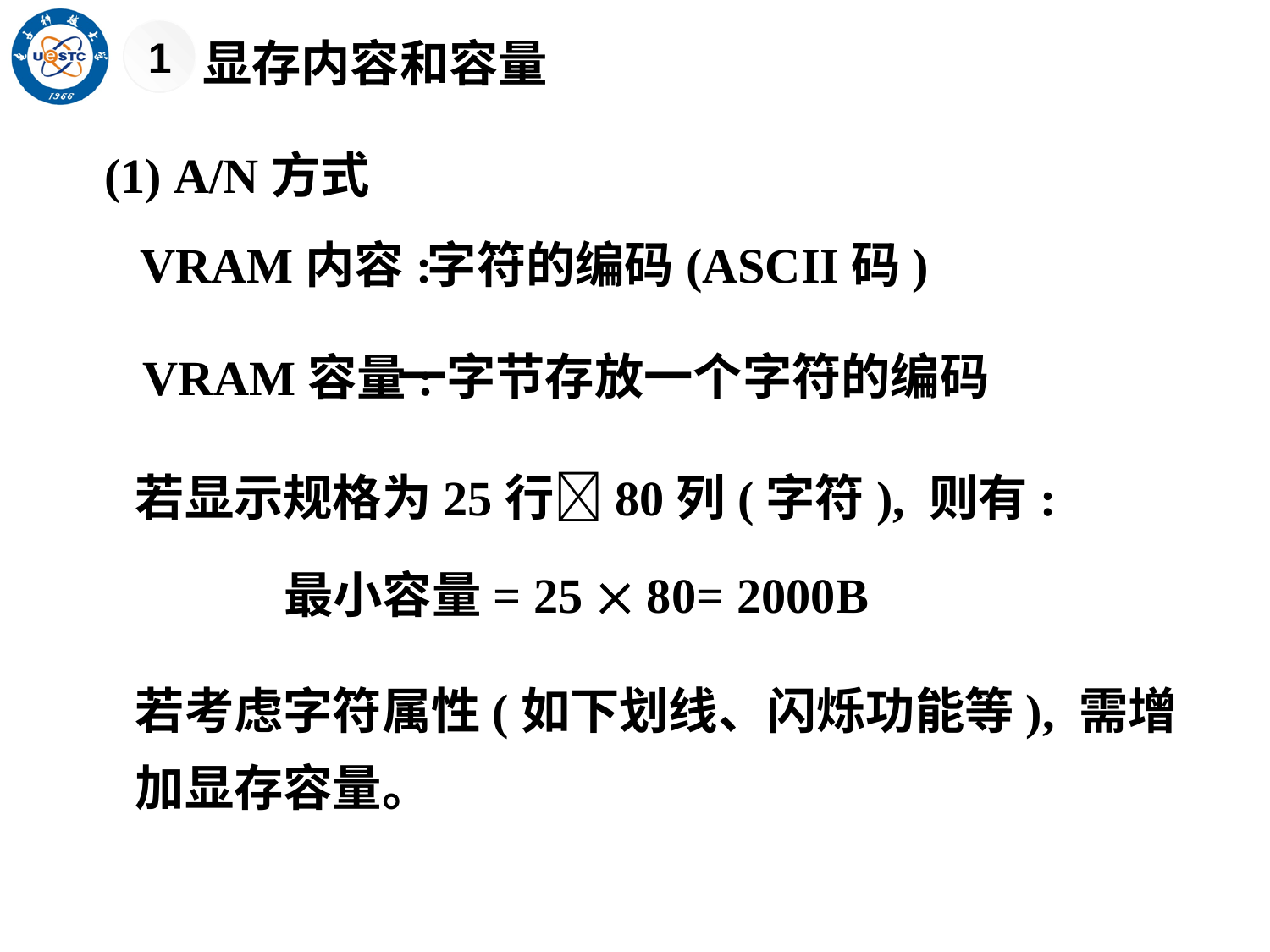

显存内容和容量

1
(1) A/N方式
VRAM内容:
字符的编码(ASCII码)
一字节存放一个字符的编码
VRAM容量:
若显示规格为25行×80列(字符), 则有:
最小容量= 25 × 80= 2000B
若考虑字符属性(如下划线、闪烁功能等), 需增加显存容量。